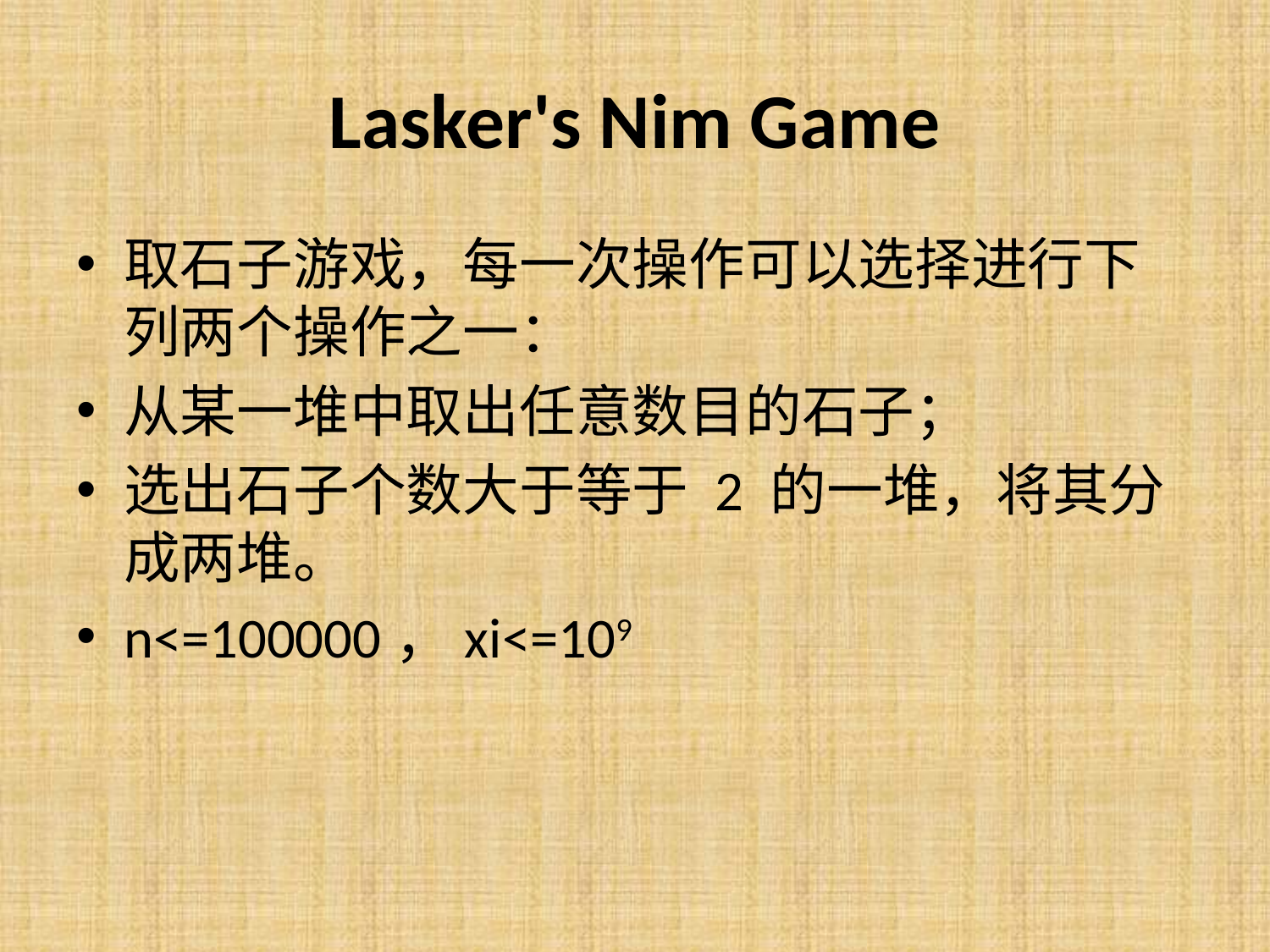

# Lasker's Nim Game
取石子游戏，每一次操作可以选择进行下列两个操作之一：
从某一堆中取出任意数目的石子；
选出石子个数大于等于 2 的一堆，将其分成两堆。
n<=100000，xi<=109